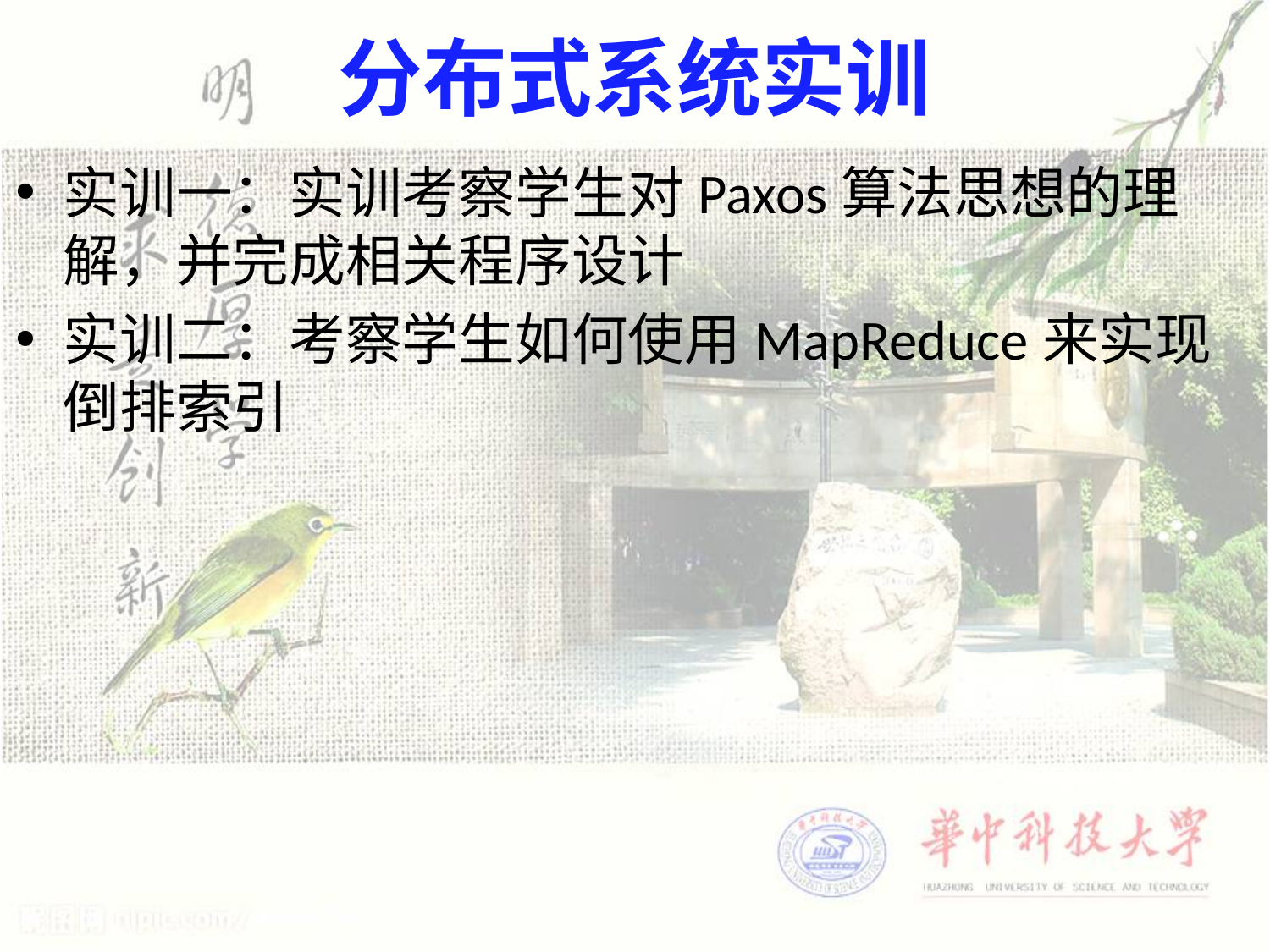

# 分布式系统实训
实训一：实训考察学生对Paxos算法思想的理解，并完成相关程序设计
实训二：考察学生如何使用MapReduce来实现倒排索引